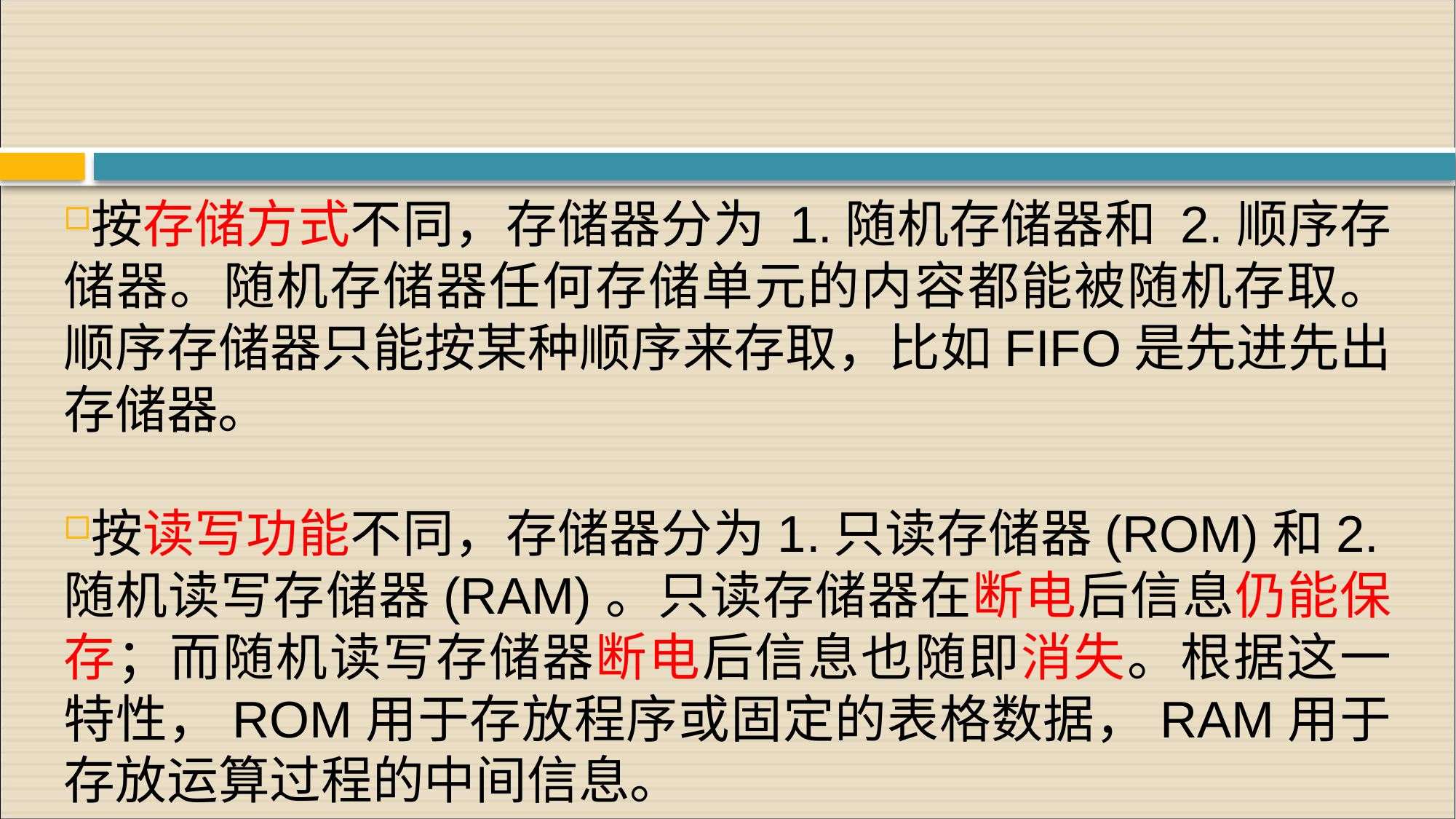

按存储方式不同，存储器分为 1.随机存储器和 2.顺序存储器。随机存储器任何存储单元的内容都能被随机存取。顺序存储器只能按某种顺序来存取，比如FIFO是先进先出存储器。

按读写功能不同，存储器分为1.只读存储器(ROM)和2.随机读写存储器(RAM)。只读存储器在断电后信息仍能保存；而随机读写存储器断电后信息也随即消失。根据这一特性，ROM用于存放程序或固定的表格数据，RAM用于存放运算过程的中间信息。